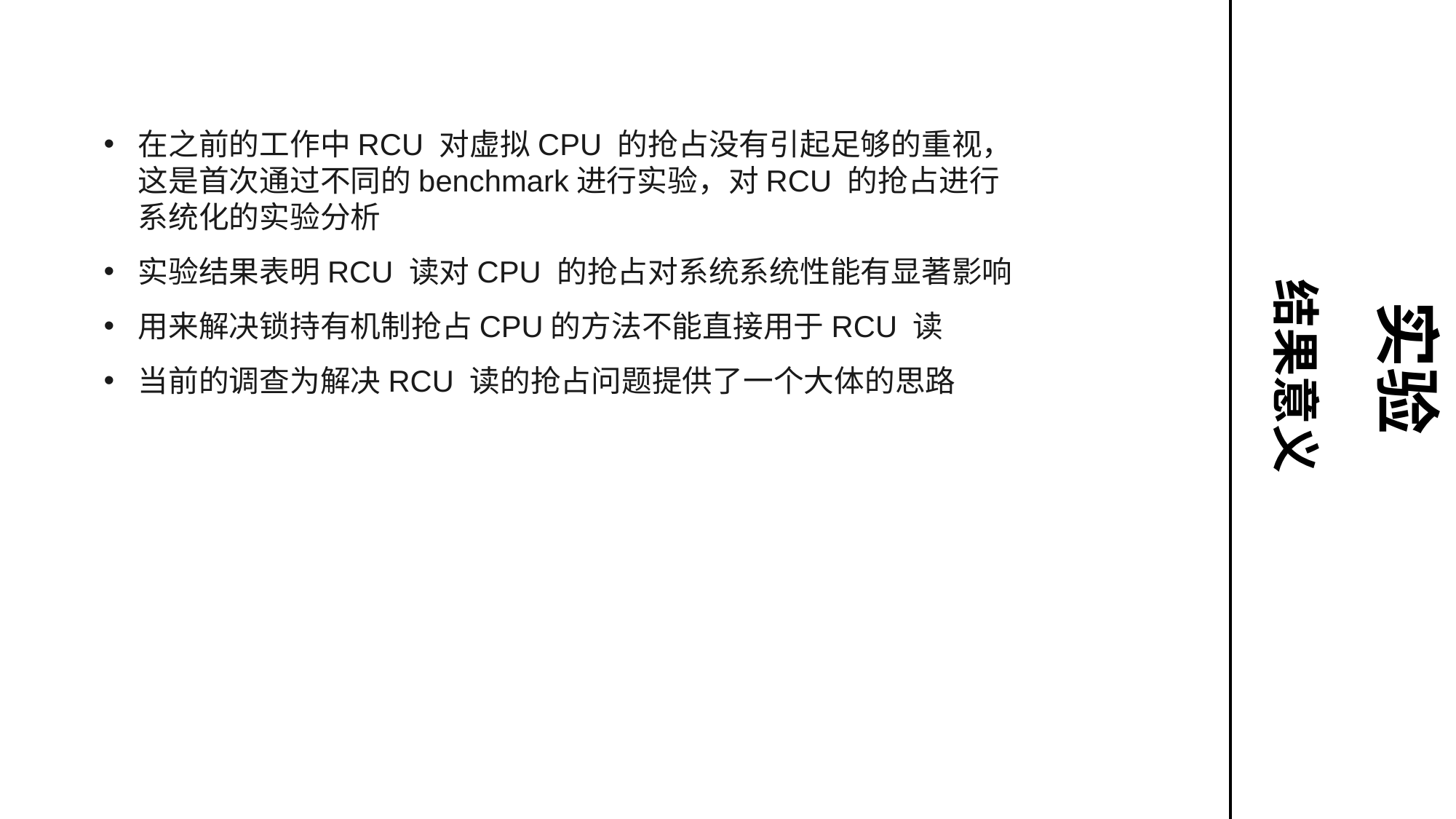

在之前的工作中RCU 对虚拟CPU 的抢占没有引起足够的重视，这是首次通过不同的benchmark进行实验，对RCU 的抢占进行系统化的实验分析
实验结果表明RCU 读对CPU 的抢占对系统系统性能有显著影响
用来解决锁持有机制抢占CPU的方法不能直接用于RCU 读
当前的调查为解决RCU 读的抢占问题提供了一个大体的思路

结果意义
实验